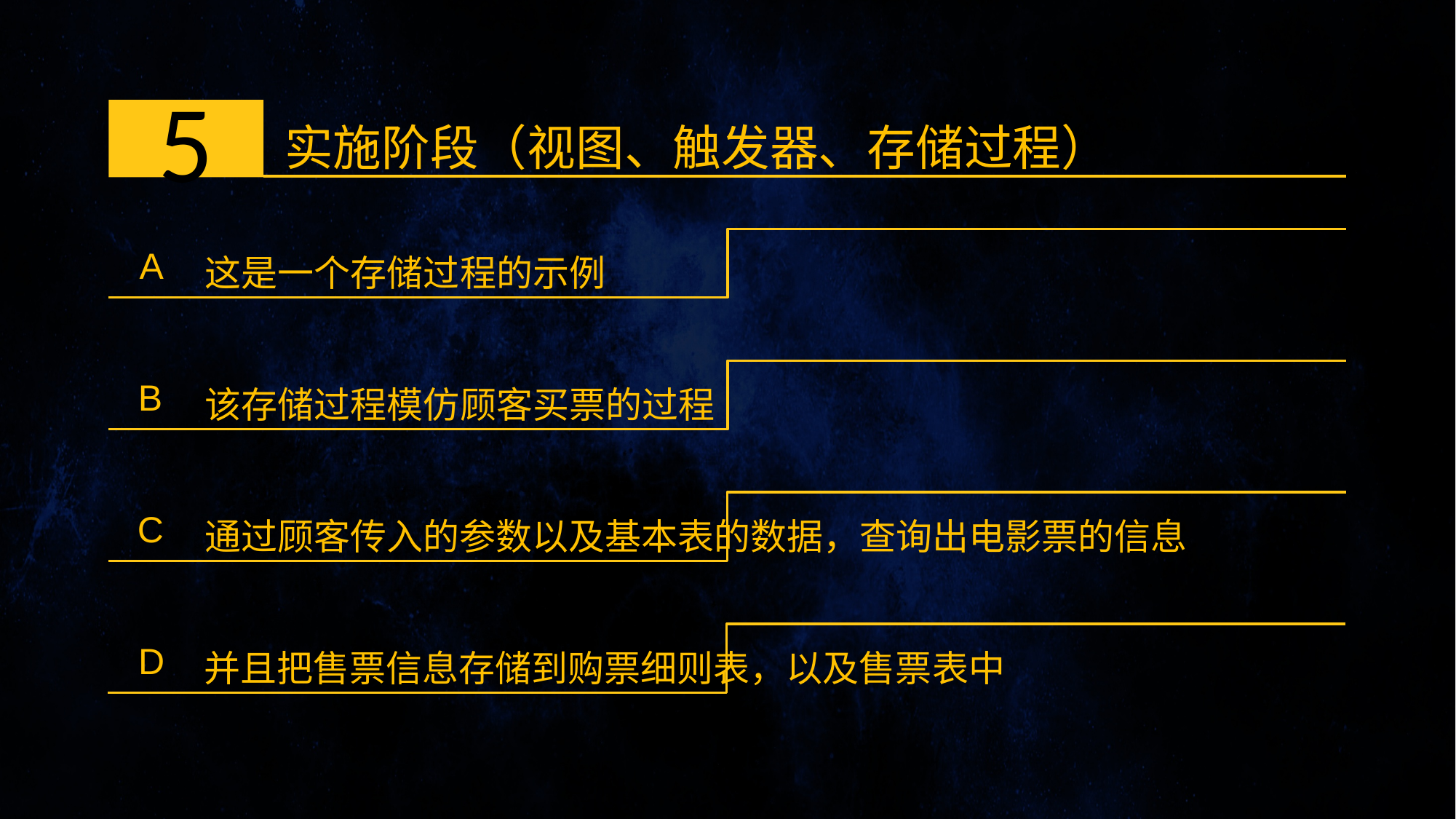

5
实施阶段（视图、触发器、存储过程）
这是一个存储过程的示例
A
该存储过程模仿顾客买票的过程
B
通过顾客传入的参数以及基本表的数据，查询出电影票的信息
C
并且把售票信息存储到购票细则表，以及售票表中
D